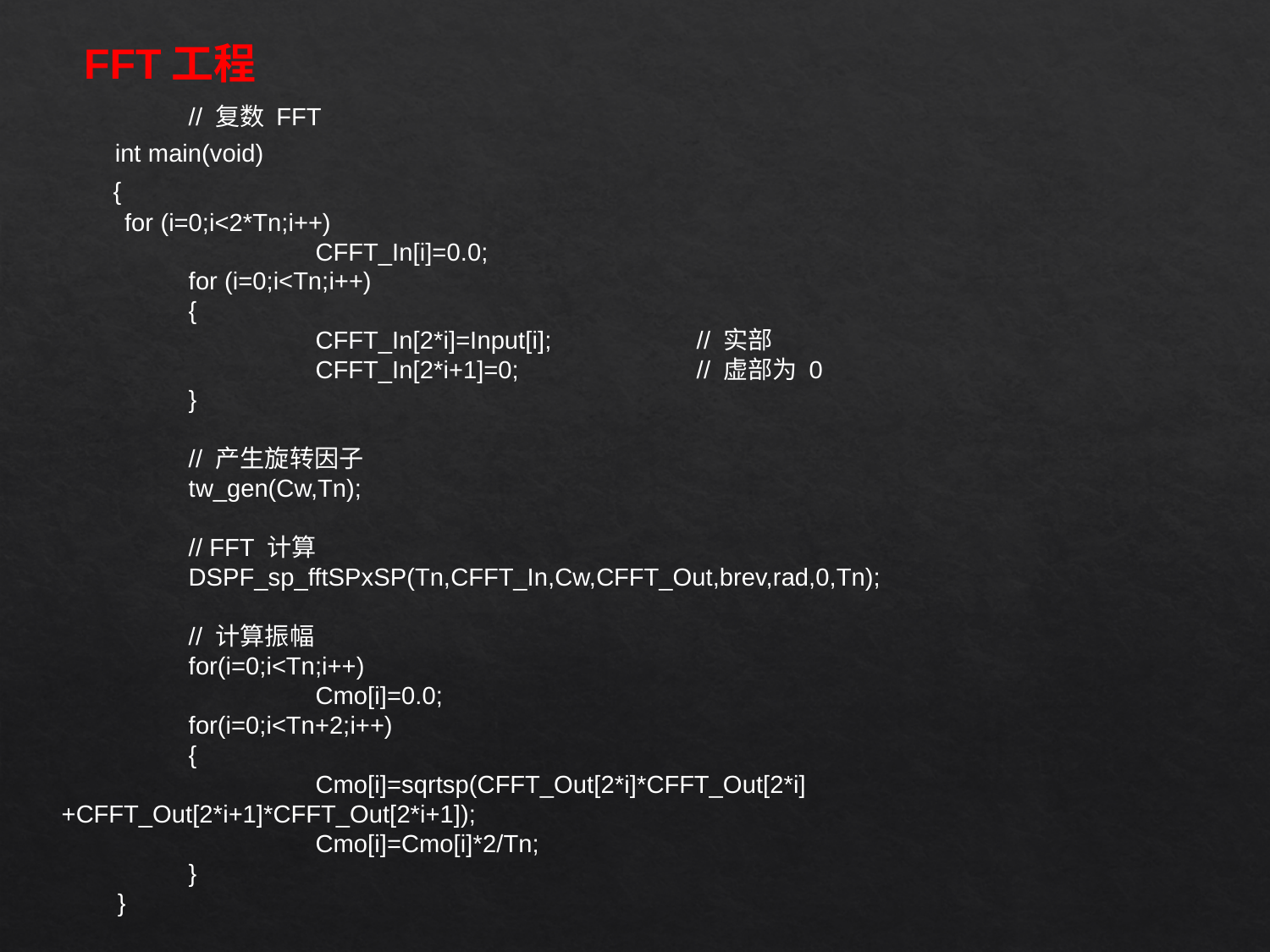

FFT工程
	// 复数 FFT
      int main(void)
      {
         for (i=0;i<2*Tn;i++)
		CFFT_In[i]=0.0;
	for (i=0;i<Tn;i++)
	{
		CFFT_In[2*i]=Input[i];		// 实部
		CFFT_In[2*i+1]=0;     		// 虚部为 0
	}

	// 产生旋转因子
	tw_gen(Cw,Tn);

	// FFT 计算
	DSPF_sp_fftSPxSP(Tn,CFFT_In,Cw,CFFT_Out,brev,rad,0,Tn);

	// 计算振幅
	for(i=0;i<Tn;i++)
		Cmo[i]=0.0;
	for(i=0;i<Tn+2;i++)
	{
		Cmo[i]=sqrtsp(CFFT_Out[2*i]*CFFT_Out[2*i]+CFFT_Out[2*i+1]*CFFT_Out[2*i+1]);
		Cmo[i]=Cmo[i]*2/Tn;
	}
        }